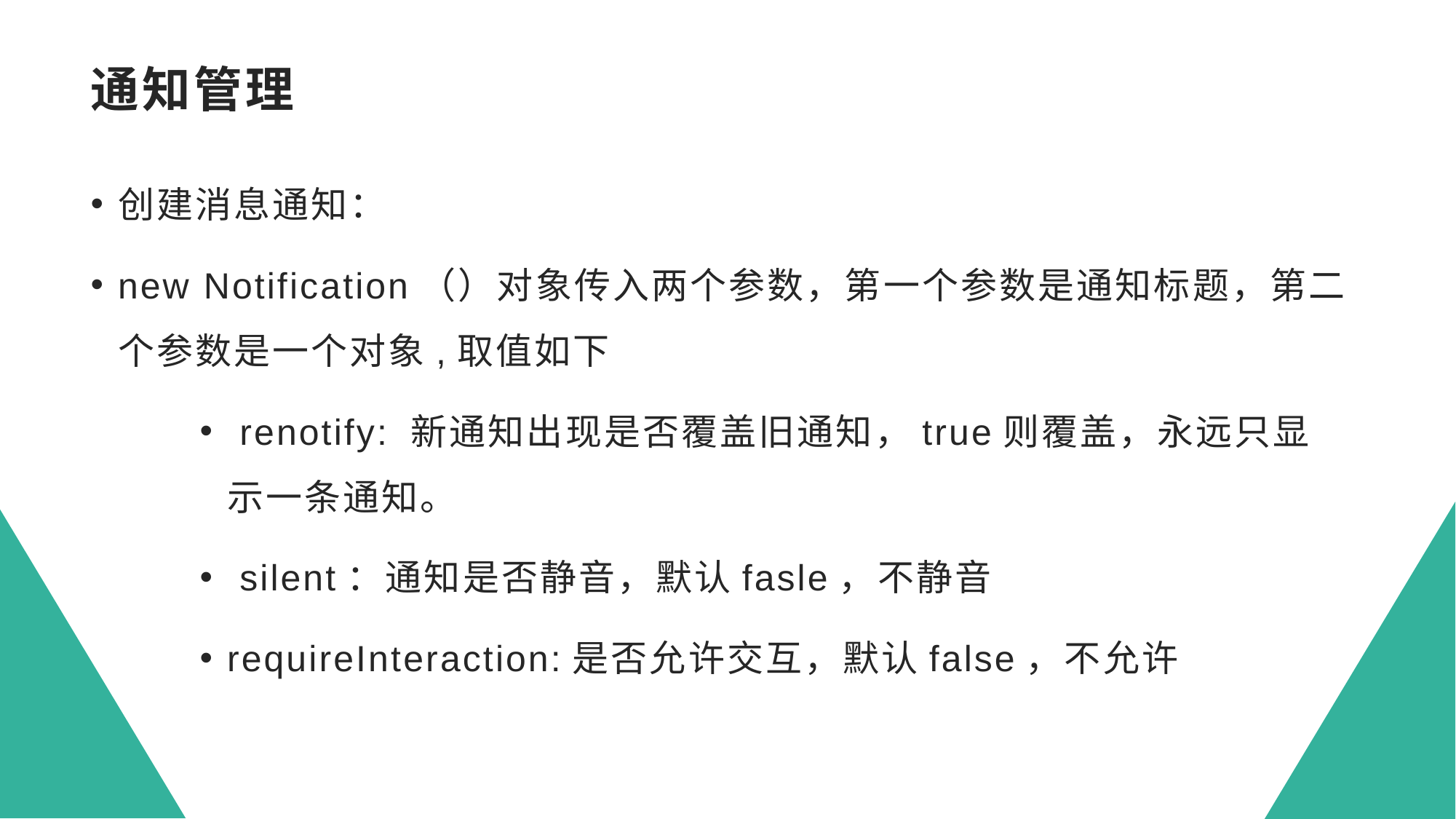

# 通知管理
创建消息通知：
new Notification（）对象传入两个参数，第一个参数是通知标题，第二个参数是一个对象,取值如下
 renotify: 新通知出现是否覆盖旧通知，true则覆盖，永远只显示一条通知。
 silent：通知是否静音，默认fasle，不静音
requireInteraction:是否允许交互，默认false，不允许